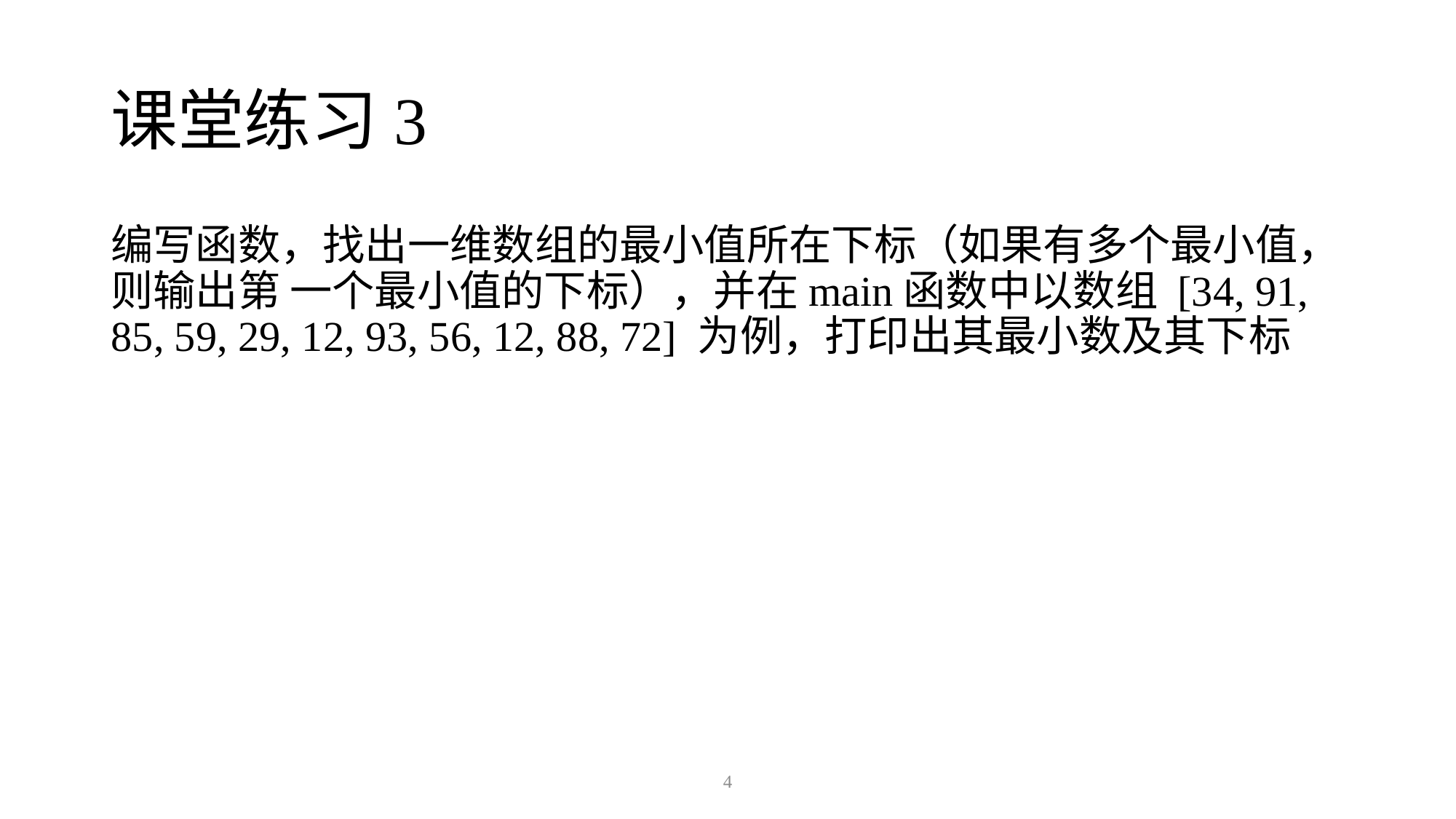

# 课堂练习3
编写函数，找出一维数组的最小值所在下标（如果有多个最小值， 则输出第 一个最小值的下标），并在main函数中以数组 [34, 91, 85, 59, 29, 12, 93, 56, 12, 88, 72] 为例，打印出其最小数及其下标
4